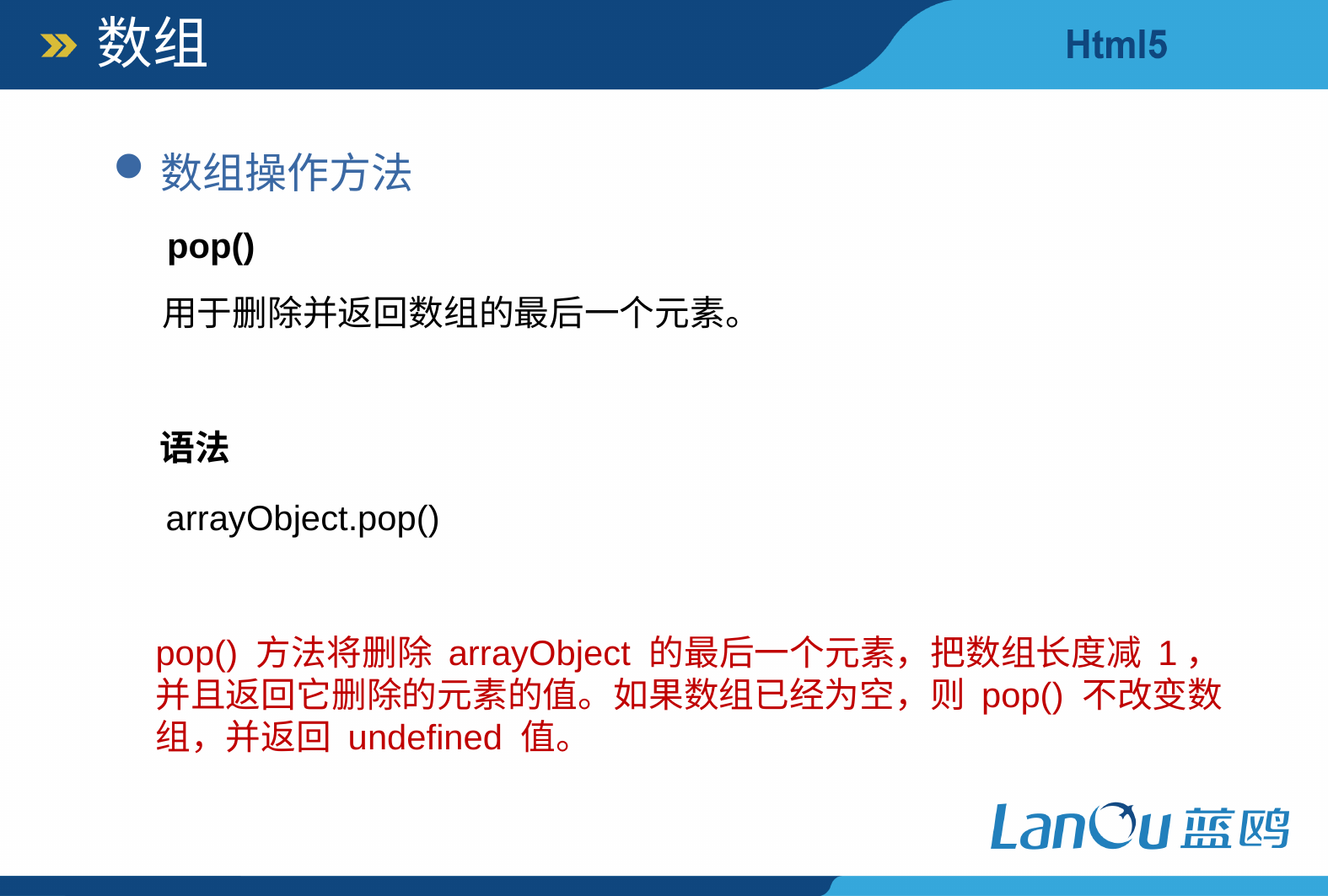

数组
数组操作方法
pop()
用于删除并返回数组的最后一个元素。
语法
arrayObject.pop()
pop() 方法将删除 arrayObject 的最后一个元素，把数组长度减 1，并且返回它删除的元素的值。如果数组已经为空，则 pop() 不改变数组，并返回 undefined 值。